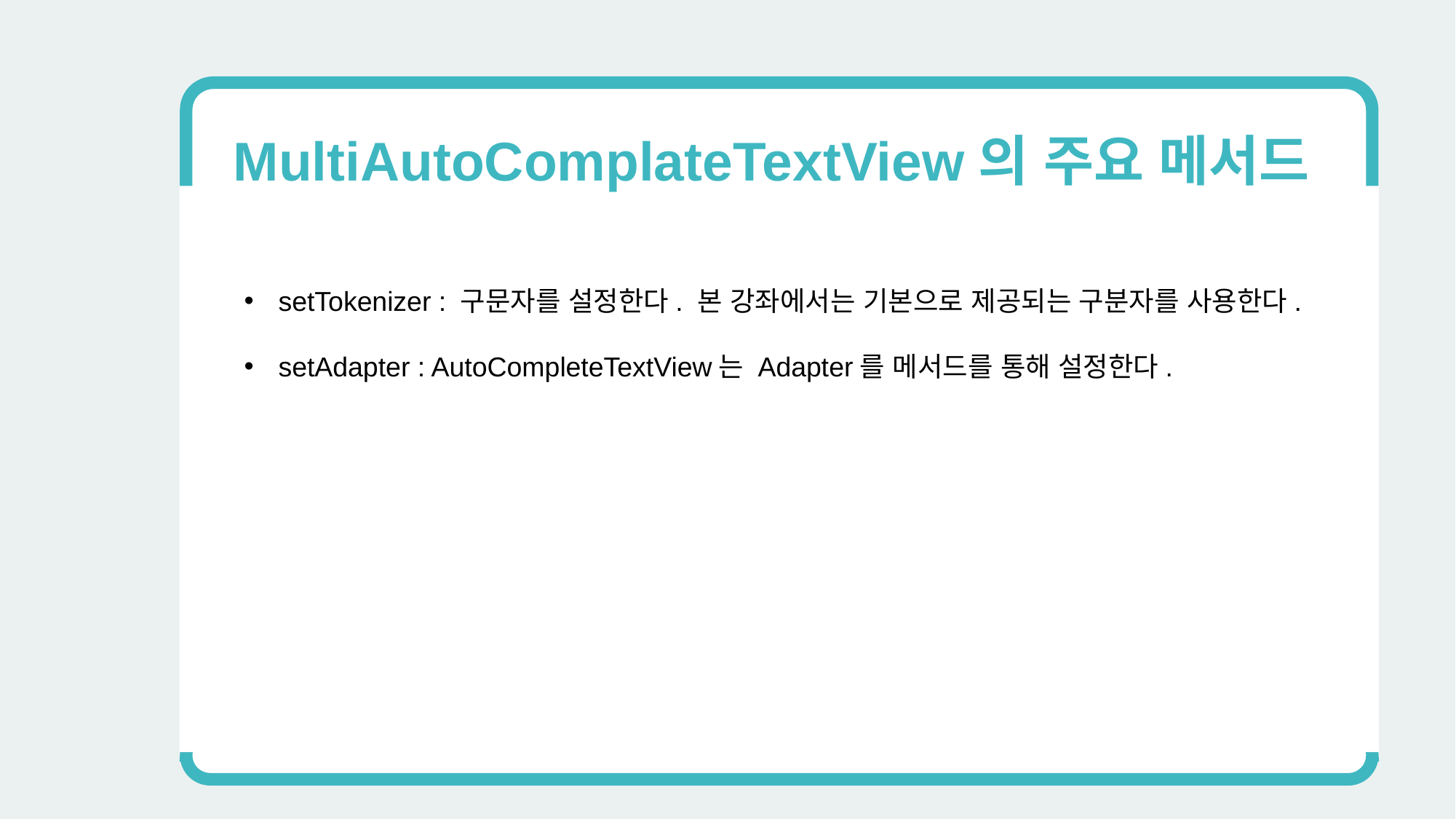

MultiAutoComplateTextView의 주요 메서드

setTokenizer : 구문자를 설정한다. 본 강좌에서는 기본으로 제공되는 구분자를 사용한다.
setAdapter : AutoCompleteTextView는 Adapter를 메서드를 통해 설정한다.